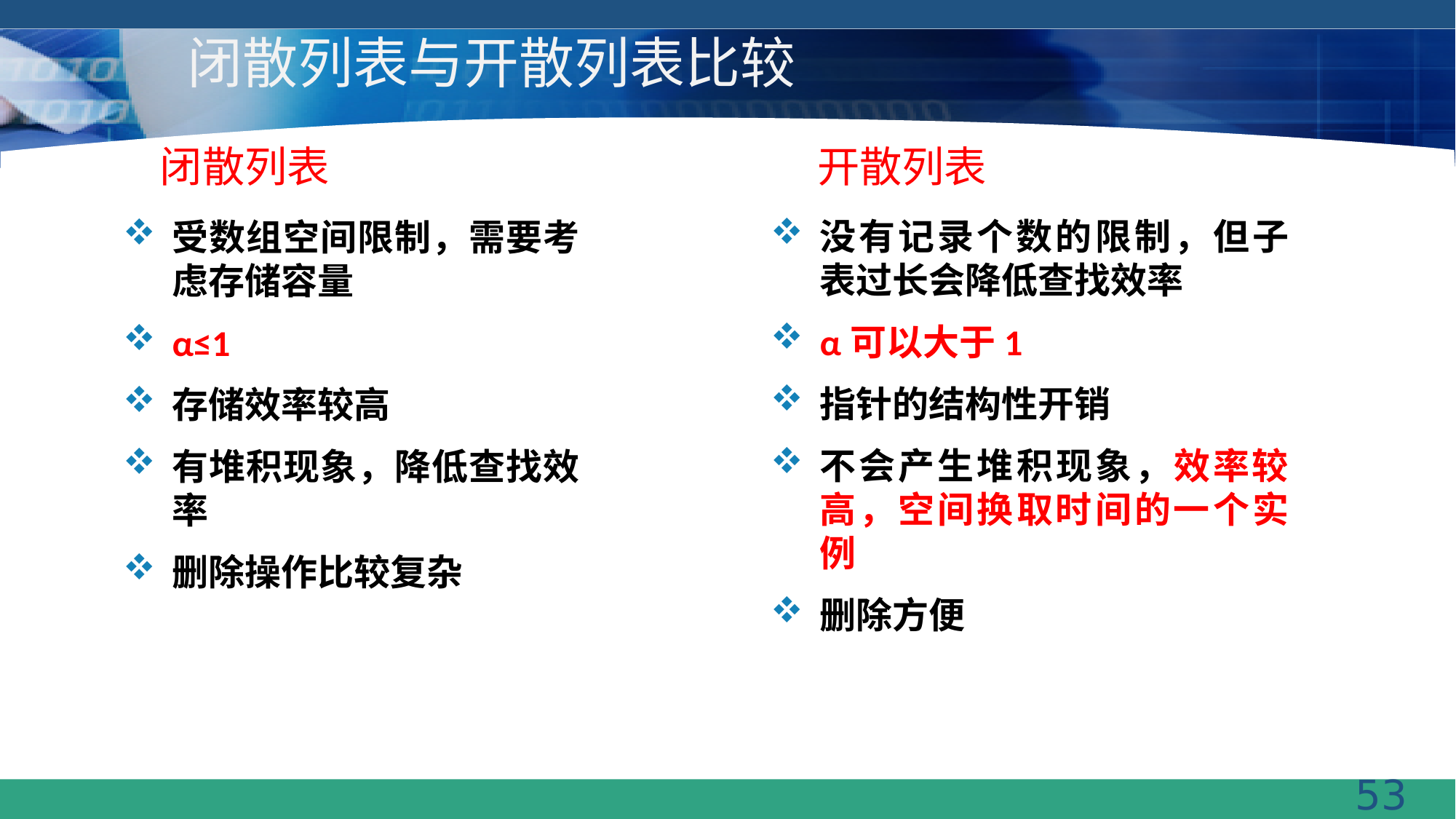

# 闭散列表与开散列表比较
闭散列表
开散列表
没有记录个数的限制，但子表过长会降低查找效率
α可以大于1
指针的结构性开销
不会产生堆积现象，效率较高，空间换取时间的一个实例
删除方便

受数组空间限制，需要考虑存储容量
α≤1
存储效率较高
有堆积现象，降低查找效率
删除操作比较复杂